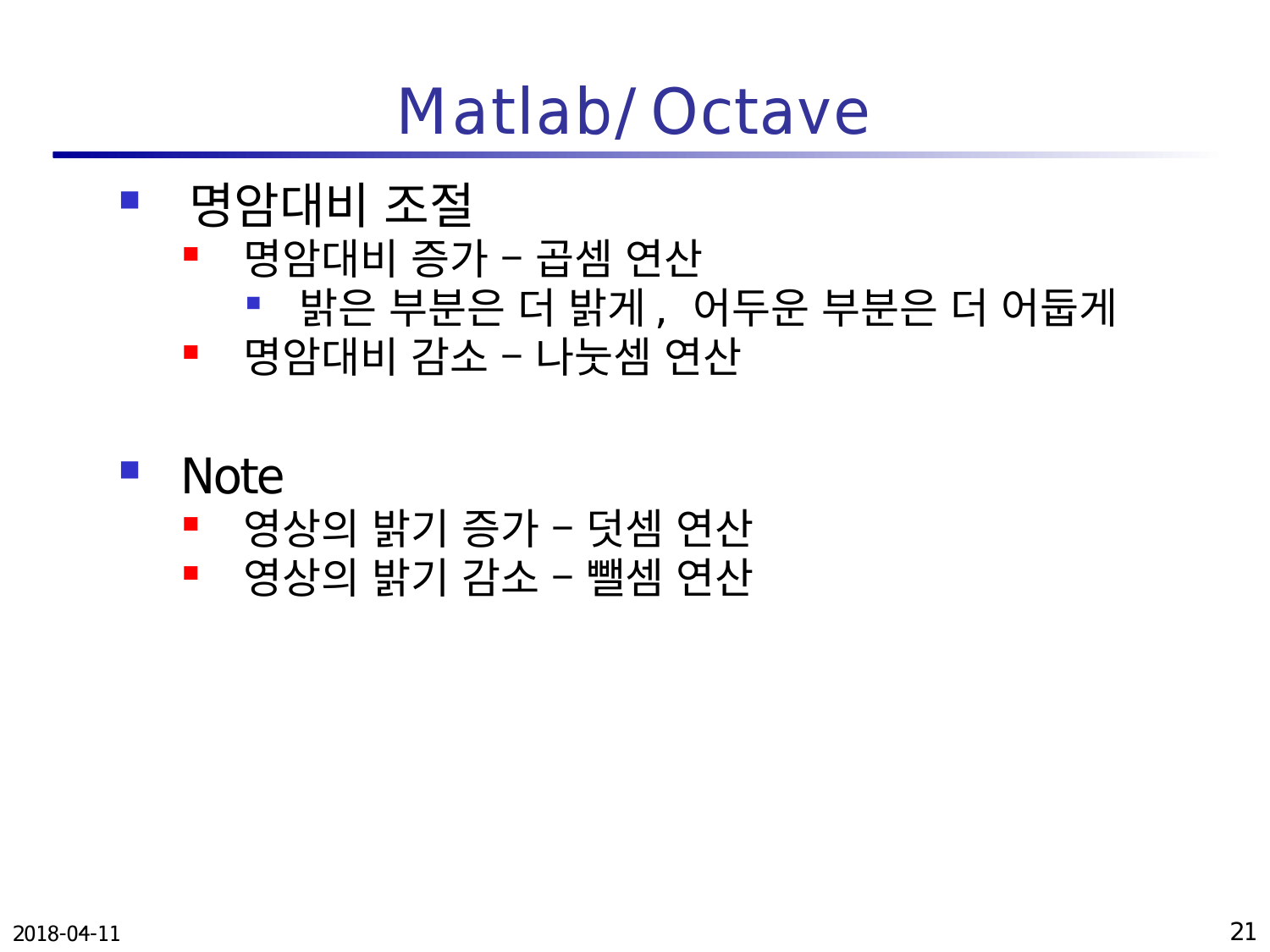

# Matlab/Octave
 명암대비 조절
 명암대비 증가 – 곱셈 연산
 밝은 부분은 더 밝게, 어두운 부분은 더 어둡게
 명암대비 감소 – 나눗셈 연산

 Note
 영상의 밝기 증가 – 덧셈 연산
 영상의 밝기 감소 – 뺄셈 연산
2018-04-11
21